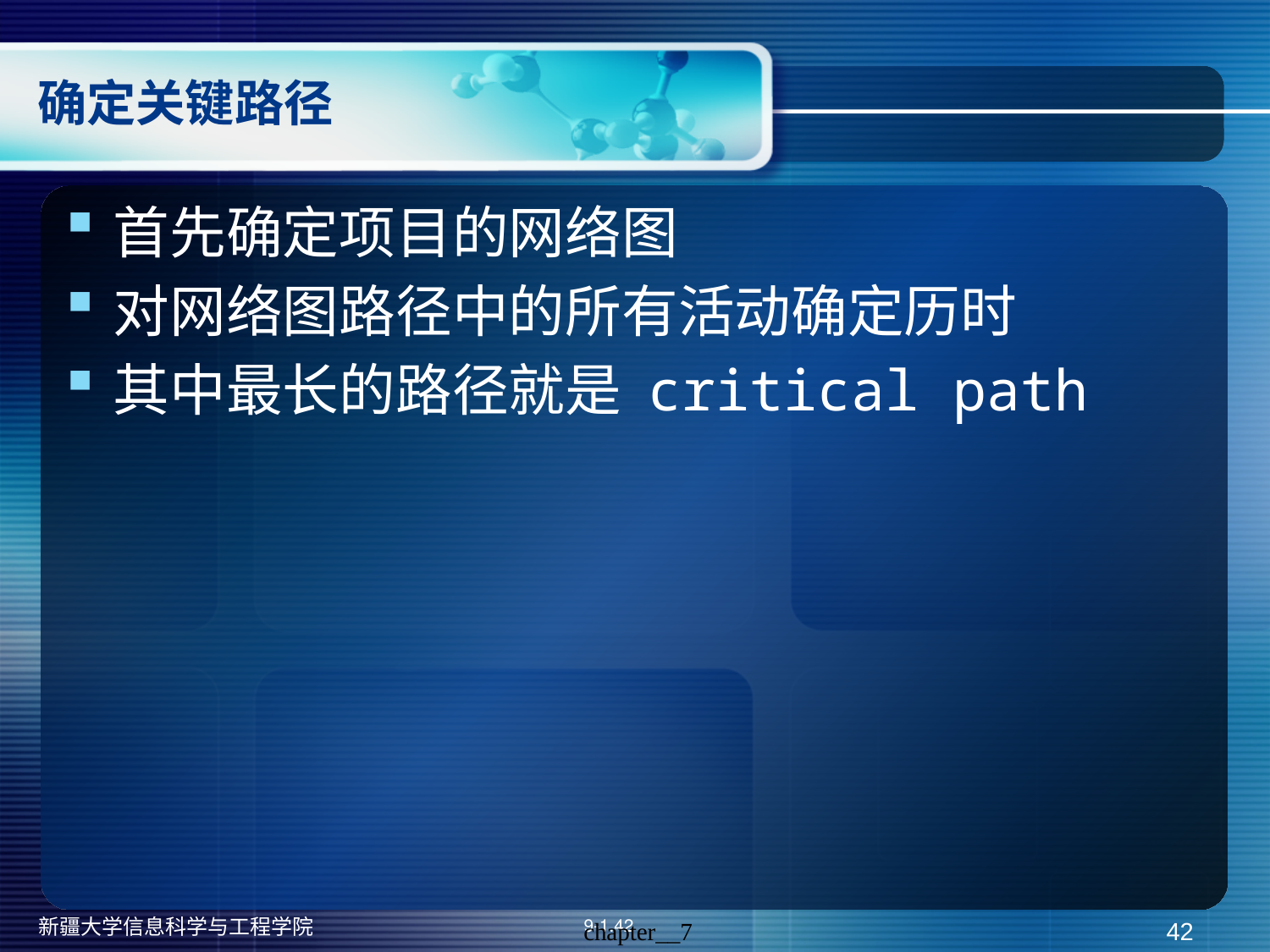

# 确定关键路径
首先确定项目的网络图
对网络图路径中的所有活动确定历时
其中最长的路径就是 critical path
 chapter__7
42